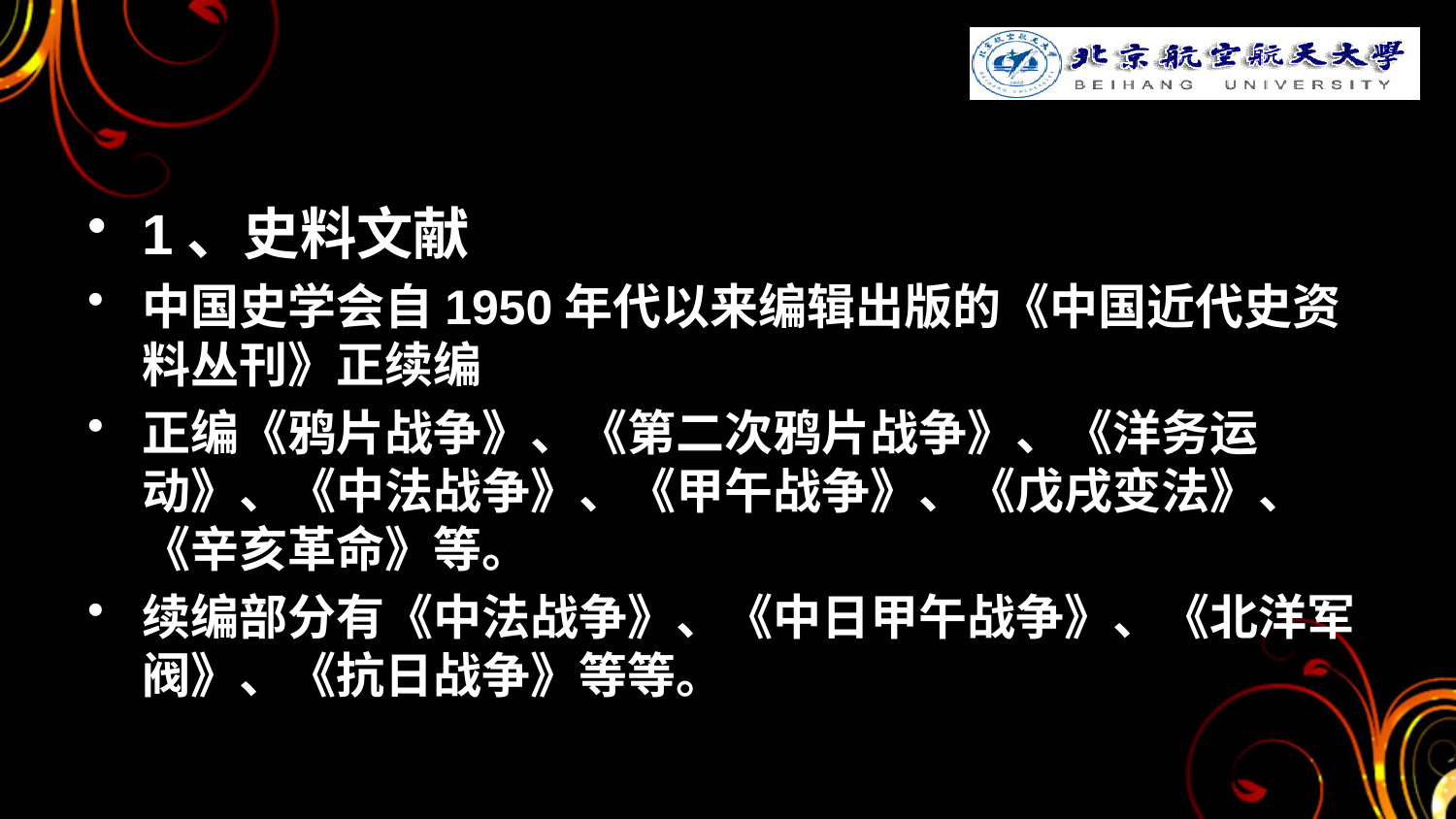

#
1、史料文献
中国史学会自1950年代以来编辑出版的《中国近代史资料丛刊》正续编
正编《鸦片战争》、《第二次鸦片战争》、《洋务运动》、《中法战争》、《甲午战争》、《戊戌变法》、《辛亥革命》等。
续编部分有《中法战争》、《中日甲午战争》、《北洋军阀》、《抗日战争》等等。